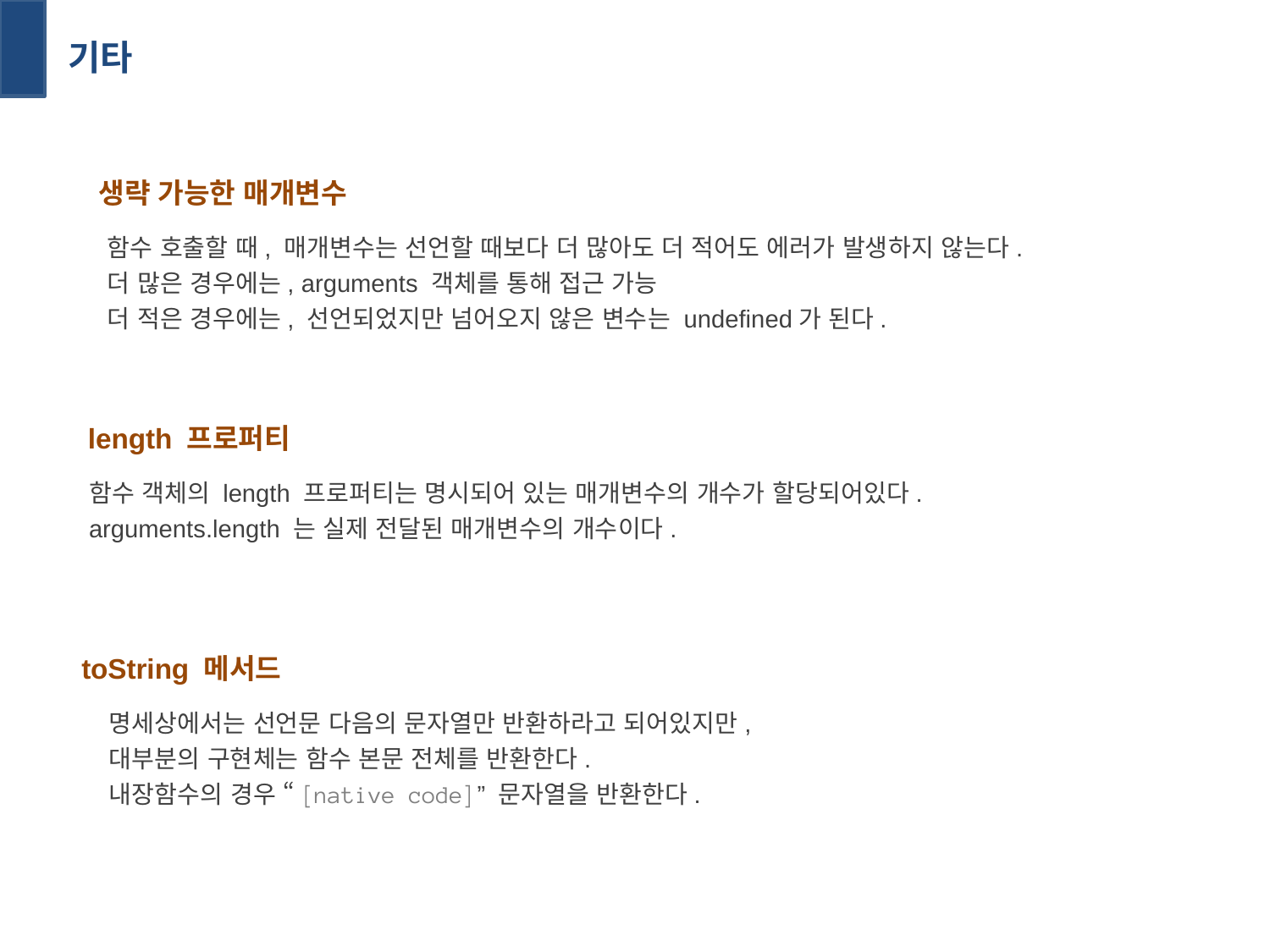

ㅊ
# 기타
생략 가능한 매개변수
함수 호출할 때, 매개변수는 선언할 때보다 더 많아도 더 적어도 에러가 발생하지 않는다.
더 많은 경우에는, arguments 객체를 통해 접근 가능
더 적은 경우에는, 선언되었지만 넘어오지 않은 변수는 undefined가 된다.
length 프로퍼티
함수 객체의 length 프로퍼티는 명시되어 있는 매개변수의 개수가 할당되어있다.
arguments.length 는 실제 전달된 매개변수의 개수이다.
toString 메서드
명세상에서는 선언문 다음의 문자열만 반환하라고 되어있지만,
대부분의 구현체는 함수 본문 전체를 반환한다.
내장함수의 경우 “[native code]” 문자열을 반환한다.